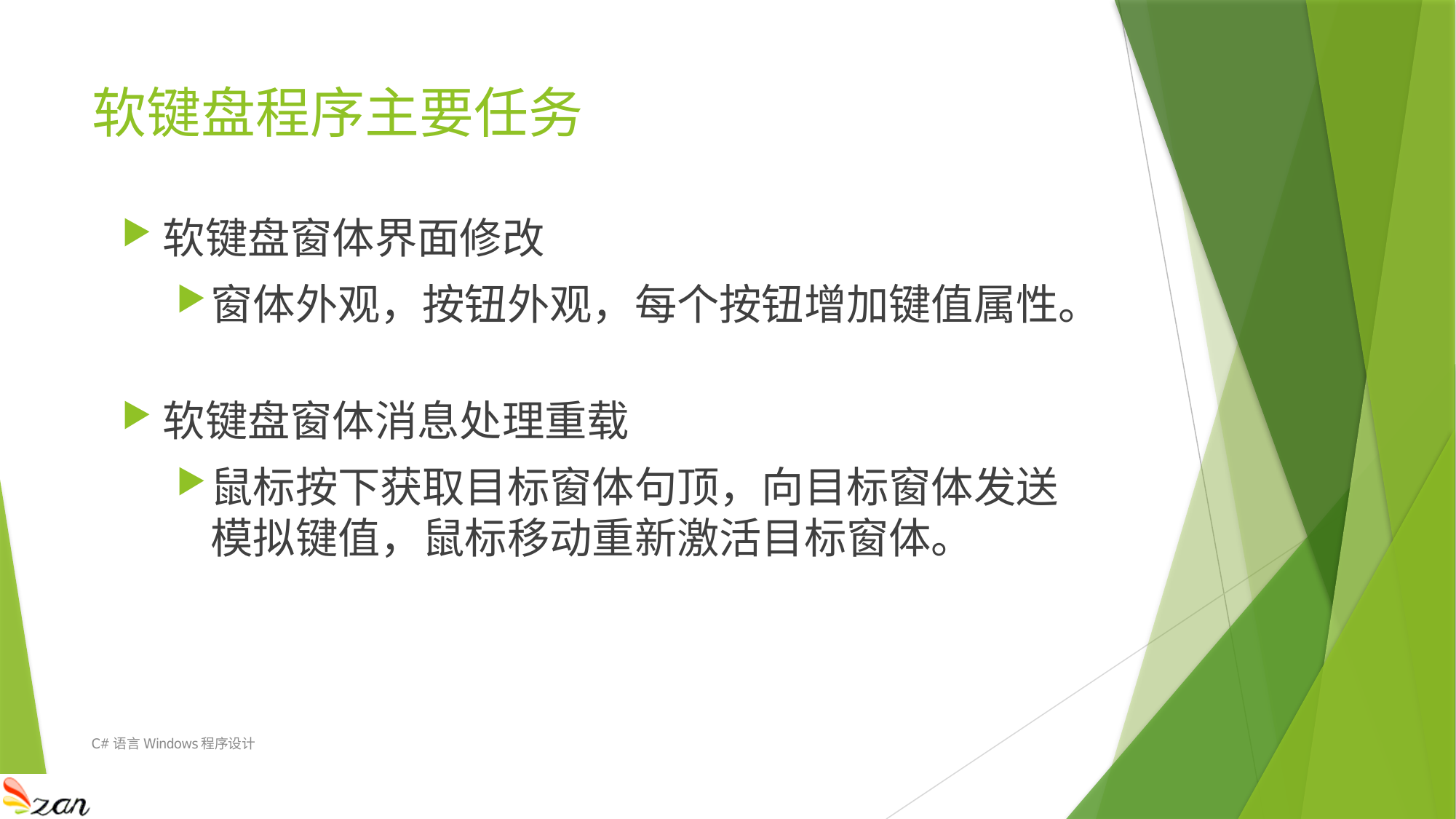

# 软键盘程序主要任务
软键盘窗体界面修改
窗体外观，按钮外观，每个按钮增加键值属性。
软键盘窗体消息处理重载
鼠标按下获取目标窗体句顶，向目标窗体发送模拟键值，鼠标移动重新激活目标窗体。
C#语言Windows程序设计